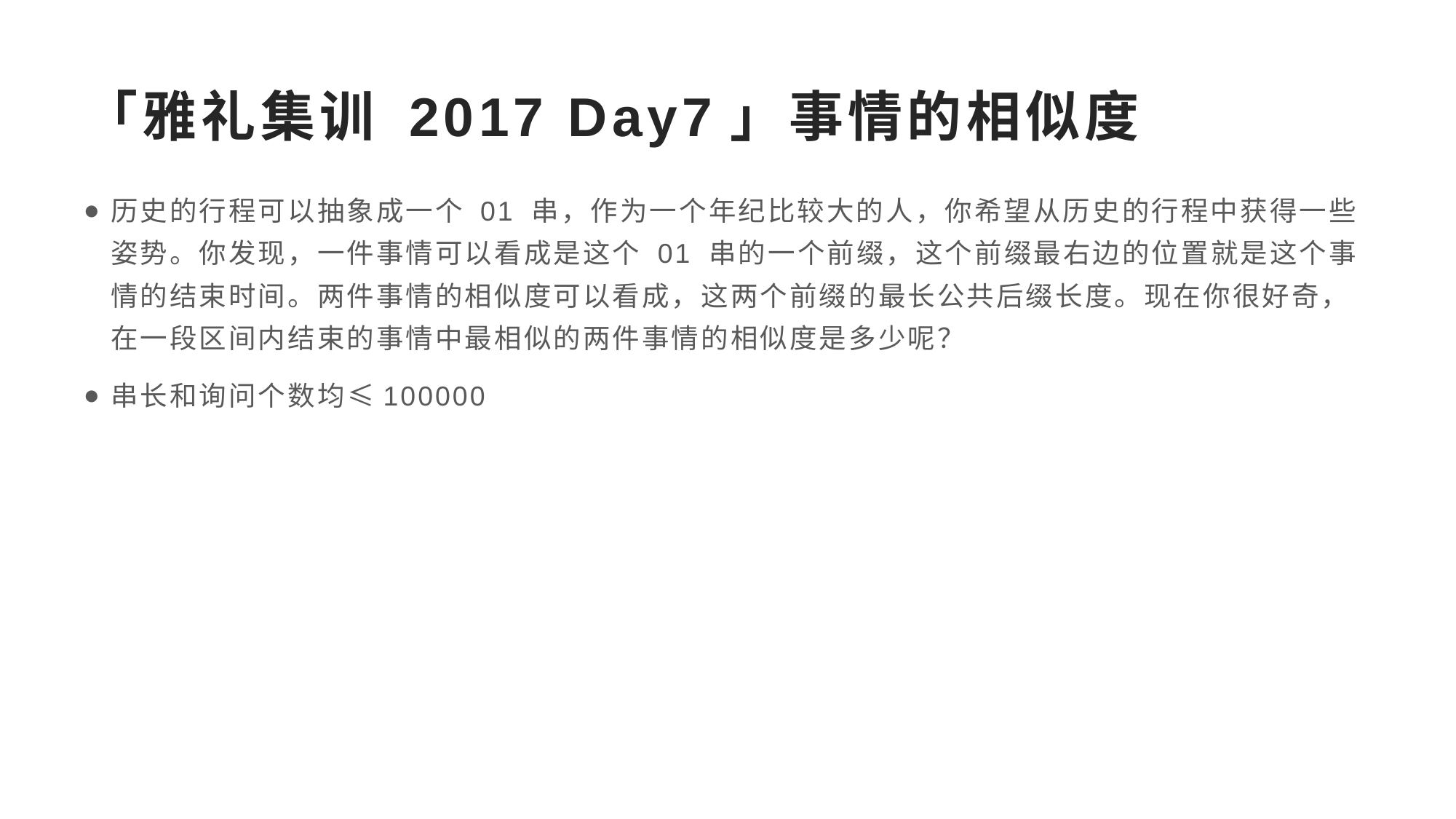

# 「雅礼集训 2017 Day7」事情的相似度
历史的行程可以抽象成一个 01 串，作为一个年纪比较大的人，你希望从历史的行程中获得一些姿势。你发现，一件事情可以看成是这个 01 串的一个前缀，这个前缀最右边的位置就是这个事情的结束时间。两件事情的相似度可以看成，这两个前缀的最长公共后缀长度。现在你很好奇，在一段区间内结束的事情中最相似的两件事情的相似度是多少呢？
串长和询问个数均≤100000